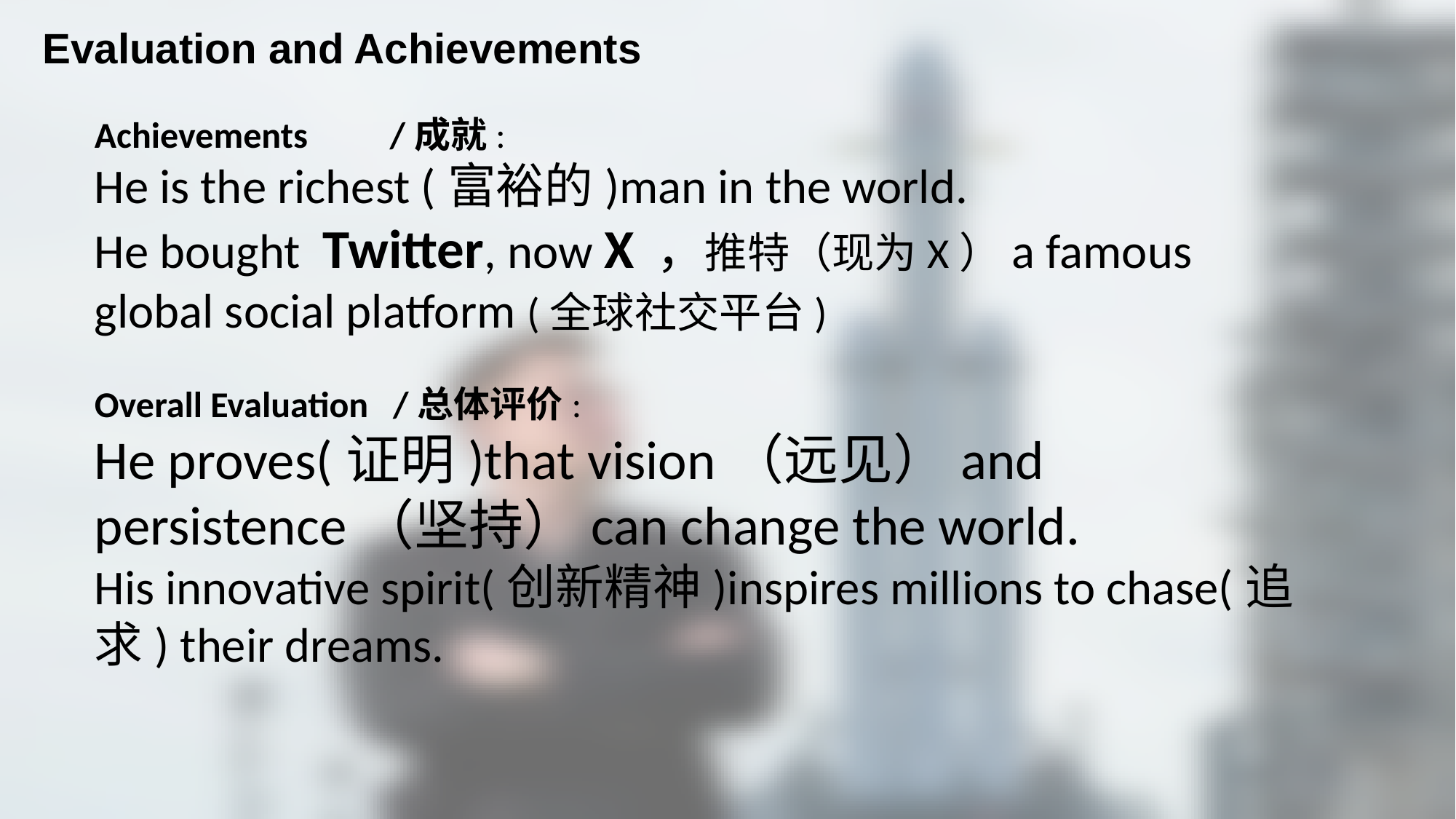

Evaluation and Achievements
Achievements          /成就:
He is the richest (富裕的)man in the world.
He bought  Twitter, now X ，推特（现为X）a famous global social platform (全球社交平台)

Overall Evaluation   /总体评价:
He proves(证明)that vision（远见）and persistence（坚持）can change the world.
His innovative spirit(创新精神)inspires millions to chase(追求) their dreams.